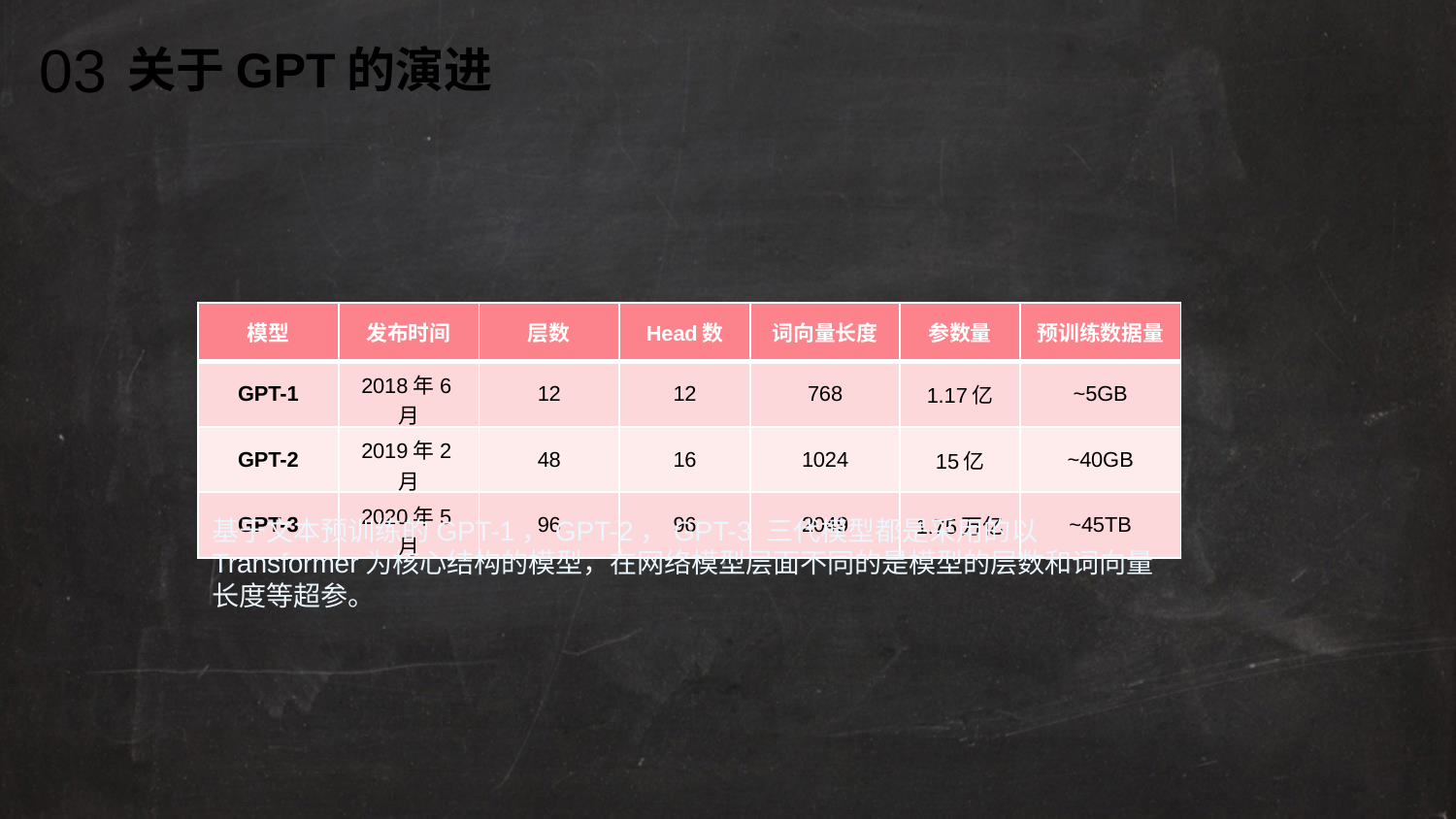

03
关于GPT的演进
| 模型 | 发布时间 | 层数 | Head数 | 词向量长度 | 参数量 | 预训练数据量 |
| --- | --- | --- | --- | --- | --- | --- |
| GPT-1 | 2018年6月 | 12 | 12 | 768 | 1.17亿 | ~5GB |
| GPT-2 | 2019年2月 | 48 | 16 | 1024 | 15亿 | ~40GB |
| GPT-3 | 2020年5月 | 96 | 96 | 2049 | 1.75万亿 | ~45TB |
基于文本预训练的GPT-1，GPT-2，GPT-3 三代模型都是采用的以Transformer为核心结构的模型，在网络模型层面不同的是模型的层数和词向量长度等超参。